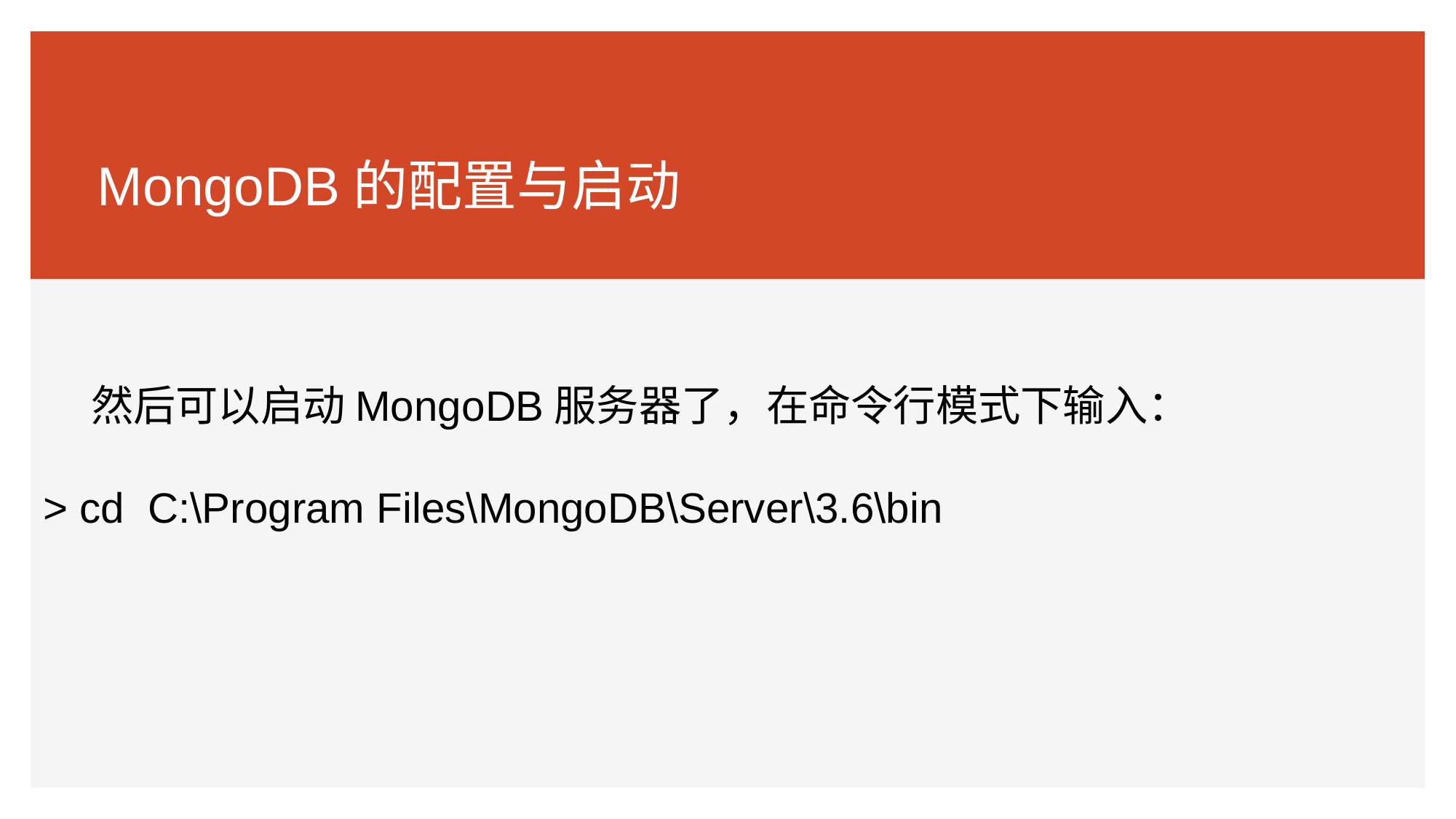

# MongoDB的配置与启动

    然后可以启动MongoDB服务器了，在命令行模式下输入：
> cd  C:\Program Files\MongoDB\Server\3.6\bin